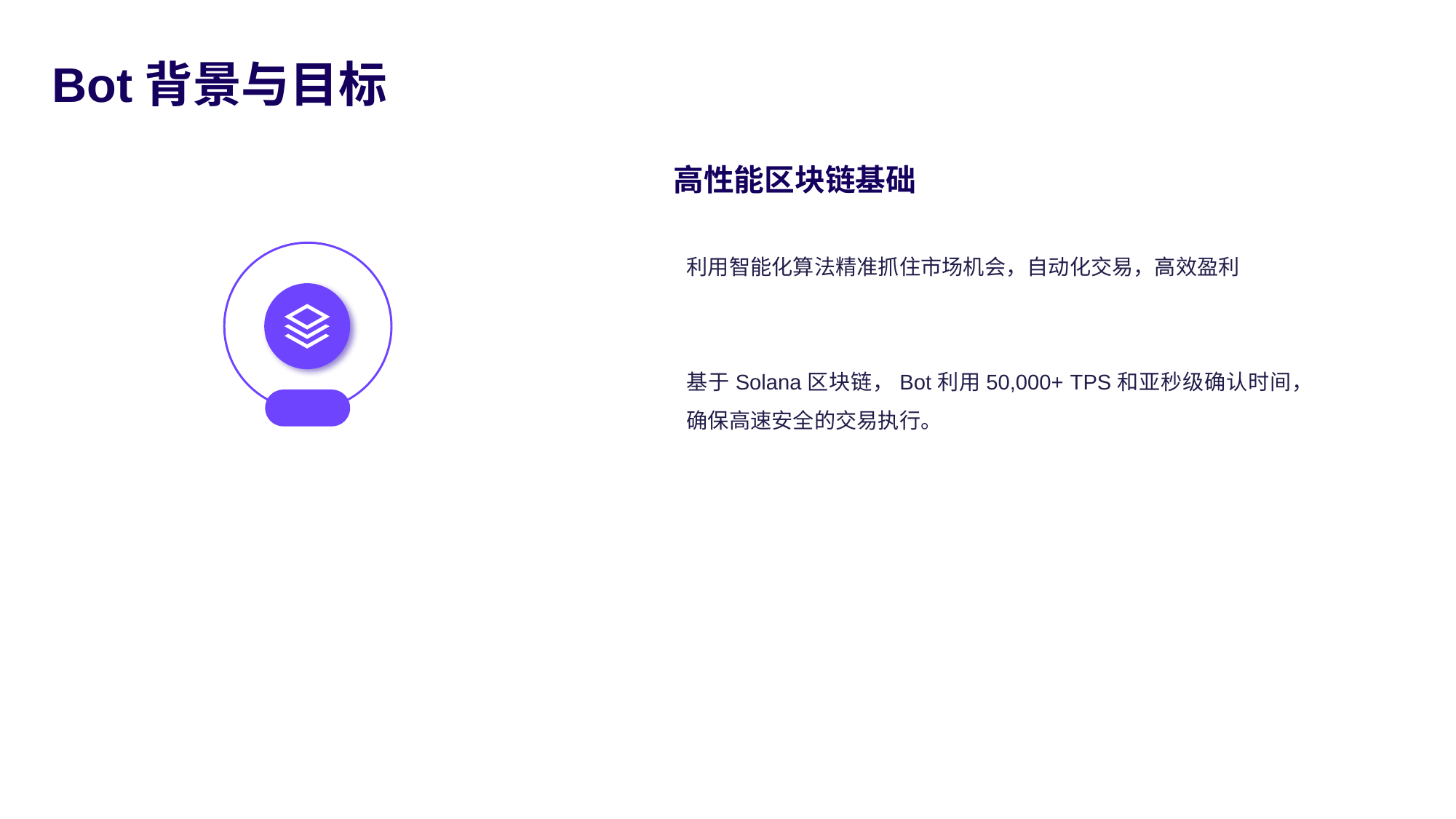

Bot背景与目标
高性能区块链基础

利用智能化算法精准抓住市场机会，自动化交易，高效盈利

基于Solana区块链，Bot利用50,000+ TPS和亚秒级确认时间，确保高速安全的交易执行。